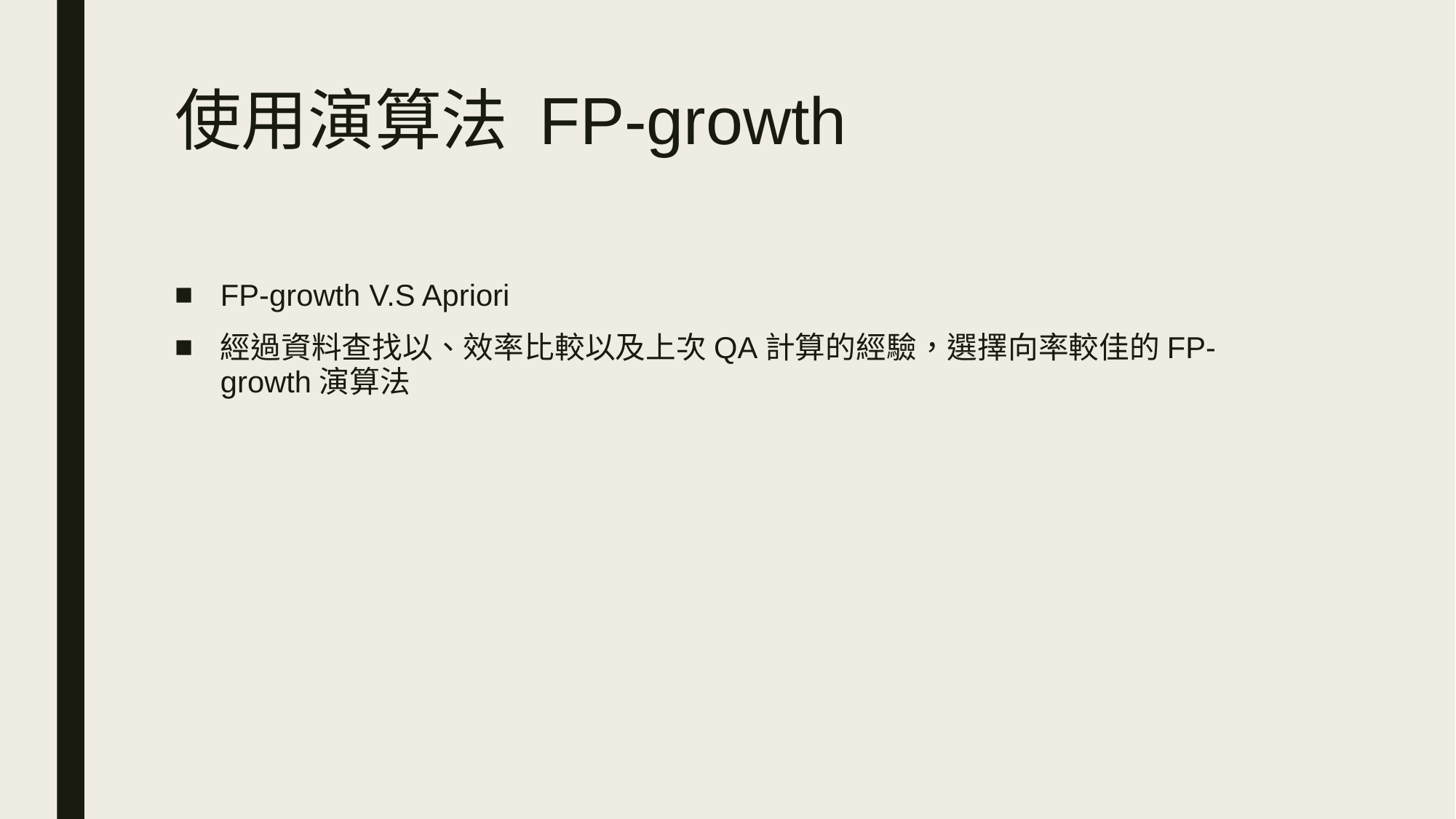

# 使用演算法 FP-growth
FP-growth V.S Apriori
經過資料查找以、效率比較以及上次QA計算的經驗，選擇向率較佳的FP-growth演算法